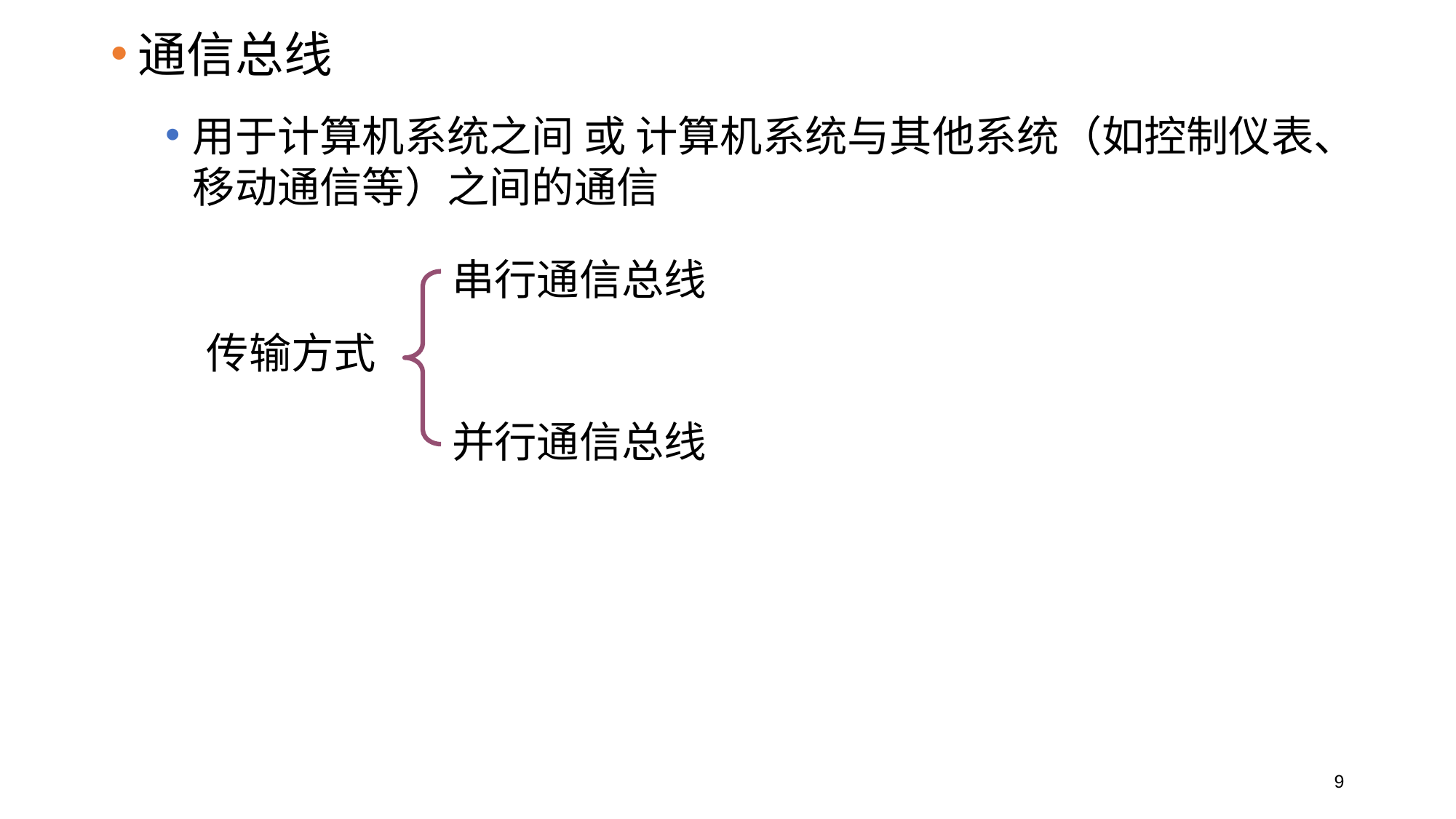

通信总线
用于计算机系统之间 或 计算机系统与其他系统（如控制仪表、移动通信等）之间的通信

串行通信总线

传输方式
并行通信总线
9